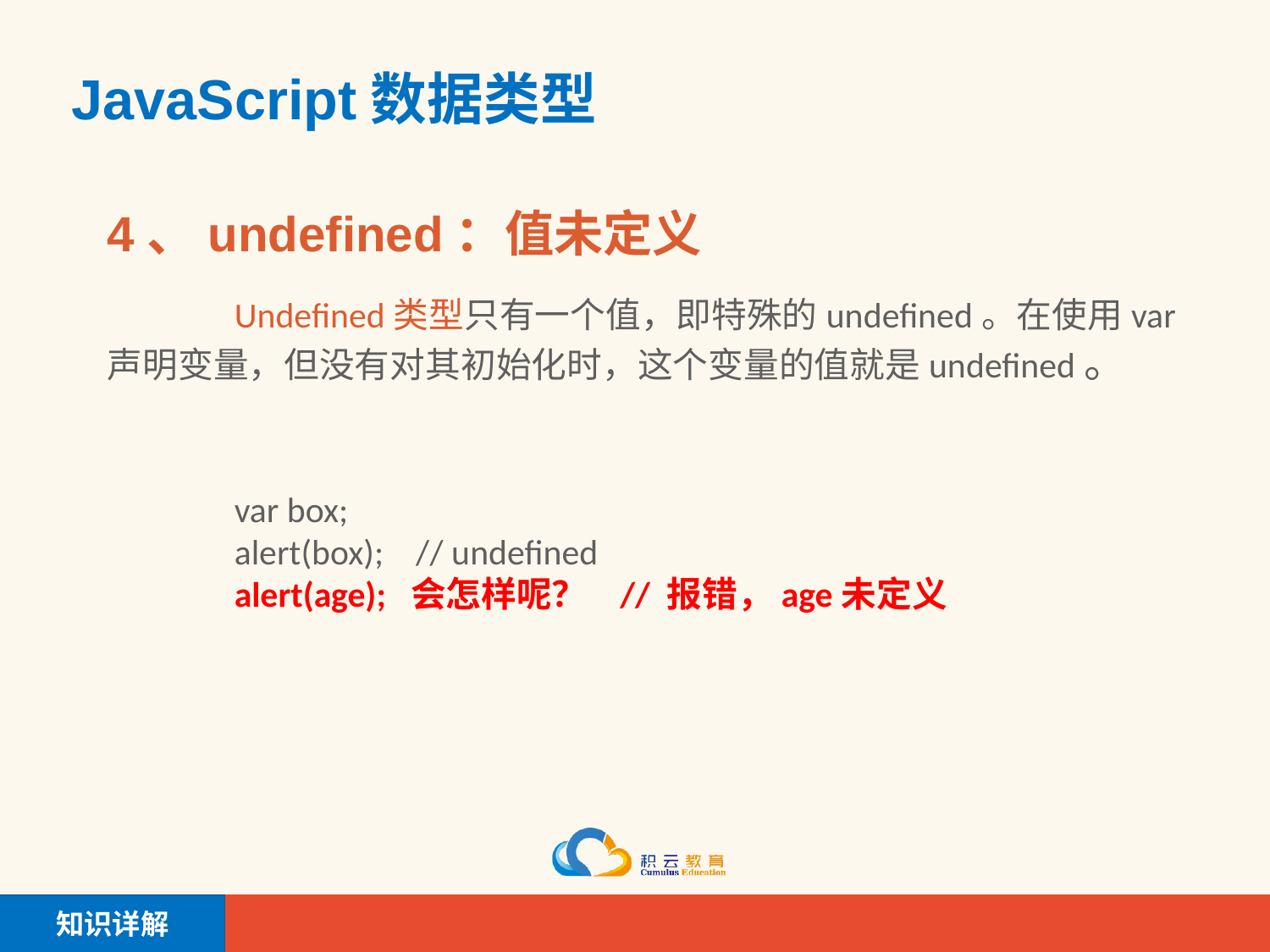

# JavaScript数据类型
4、undefined：值未定义

	Undefined类型只有一个值，即特殊的undefined。在使用var声明变量，但没有对其初始化时，这个变量的值就是undefined。

	var box;
	alert(box);    // undefined
	alert(age);  会怎样呢？   // 报错，age未定义